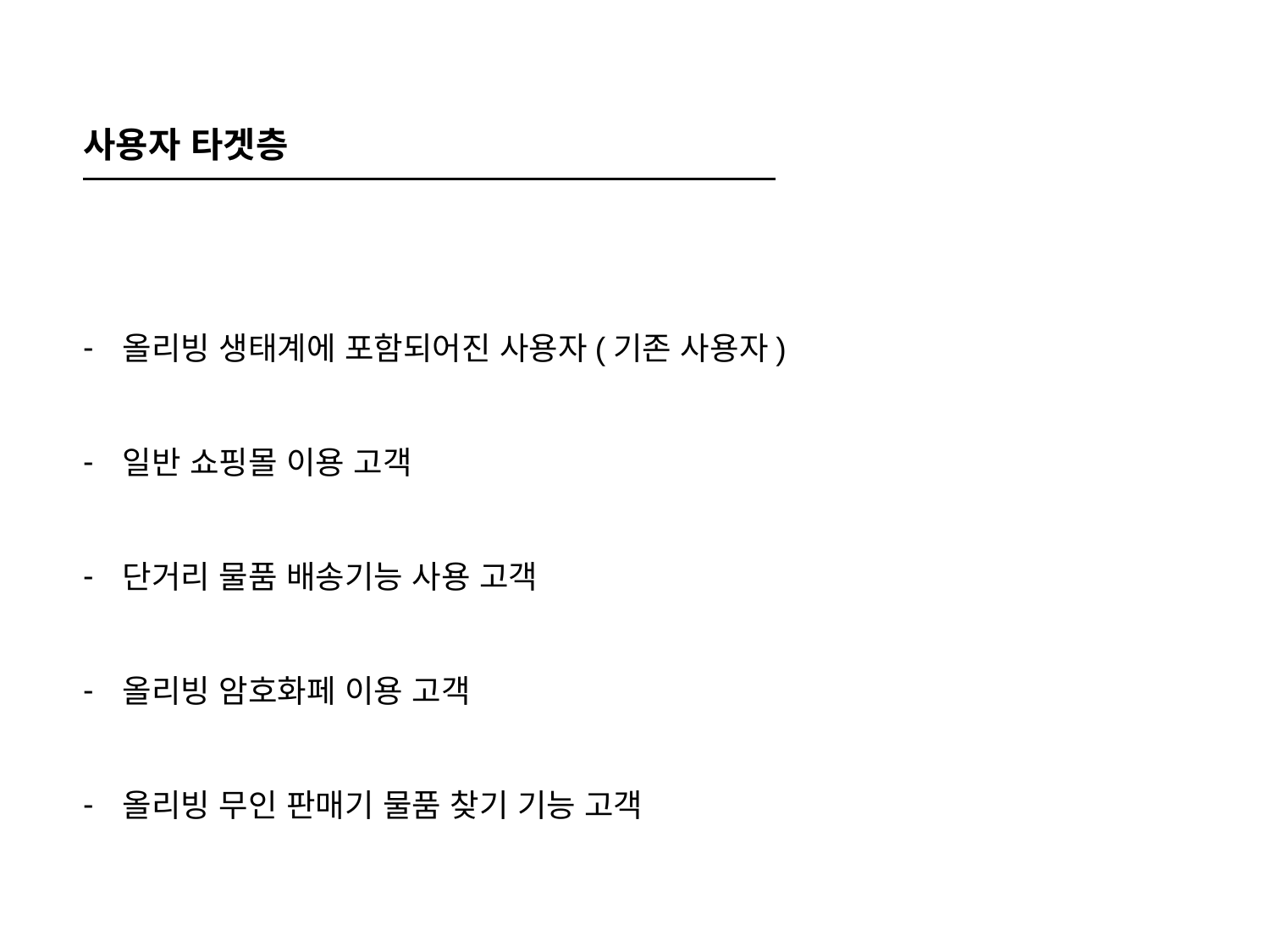

사용자 타겟층
올리빙 생태계에 포함되어진 사용자(기존 사용자)
일반 쇼핑몰 이용 고객
단거리 물품 배송기능 사용 고객
올리빙 암호화페 이용 고객
올리빙 무인 판매기 물품 찾기 기능 고객